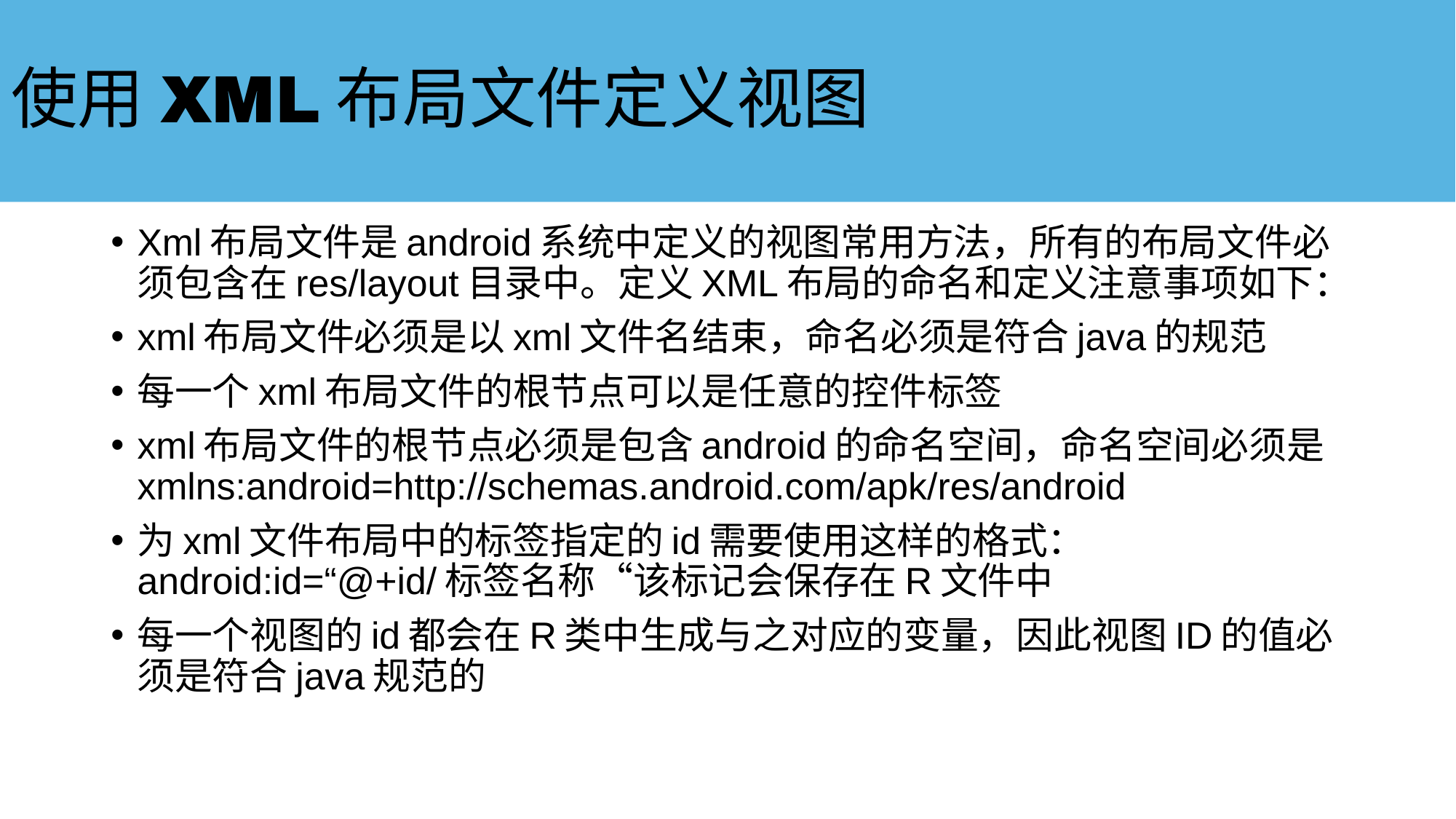

# 使用XML布局文件定义视图
Xml布局文件是android系统中定义的视图常用方法，所有的布局文件必须包含在res/layout目录中。定义XML布局的命名和定义注意事项如下：
xml布局文件必须是以xml文件名结束，命名必须是符合java的规范
每一个xml布局文件的根节点可以是任意的控件标签
xml布局文件的根节点必须是包含android的命名空间，命名空间必须是xmlns:android=http://schemas.android.com/apk/res/android
为xml文件布局中的标签指定的id需要使用这样的格式： android:id=“@+id/标签名称“该标记会保存在R文件中
每一个视图的id都会在R类中生成与之对应的变量，因此视图ID的值必须是符合java规范的